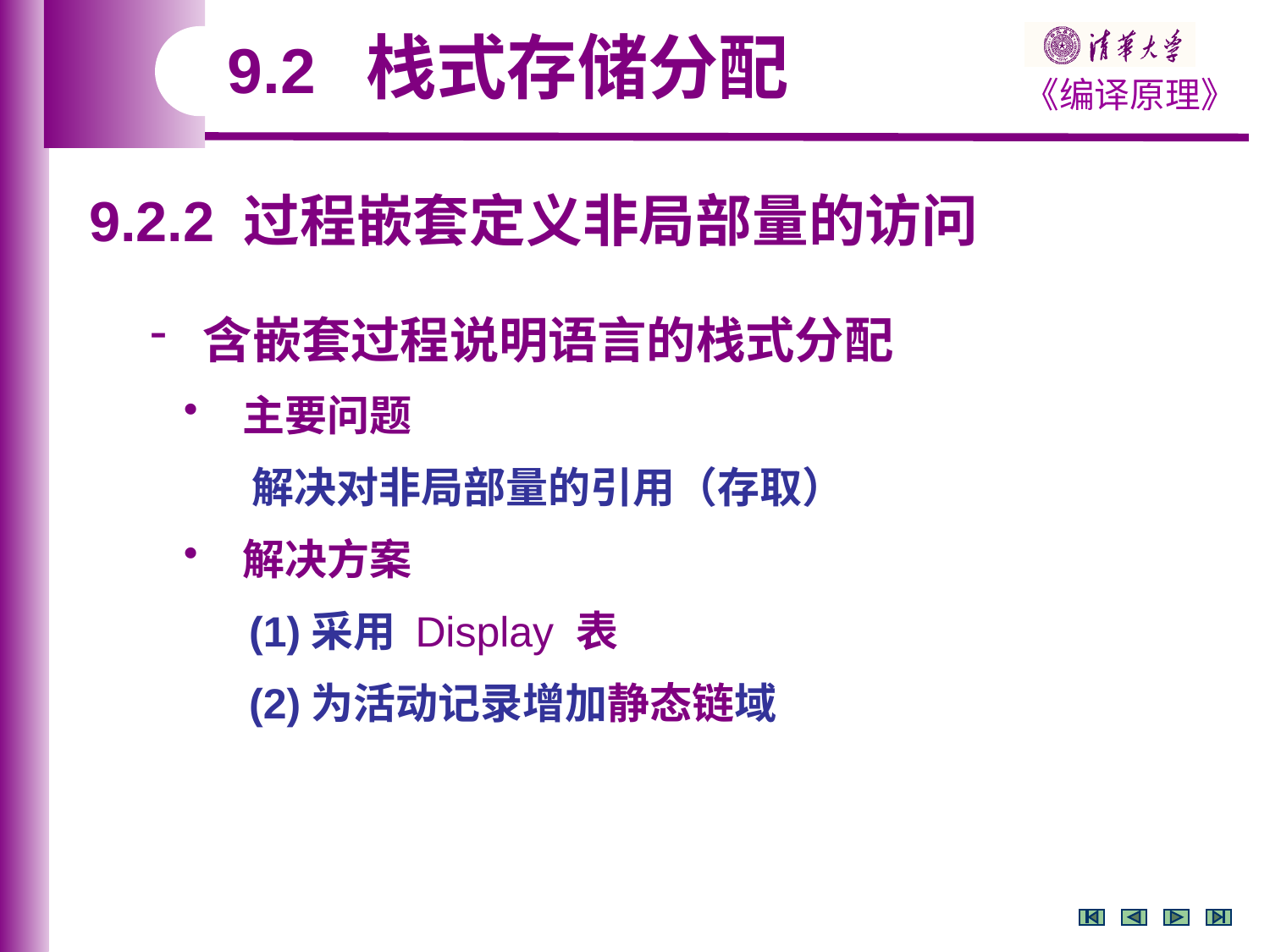

9.2  栈式存储分配
9.2.2 过程嵌套定义非局部量的访问
 含嵌套过程说明语言的栈式分配

  主要问题

   解决对非局部量的引用（存取）

  解决方案

   (1)采用 Display 表

   (2)为活动记录增加静态链域